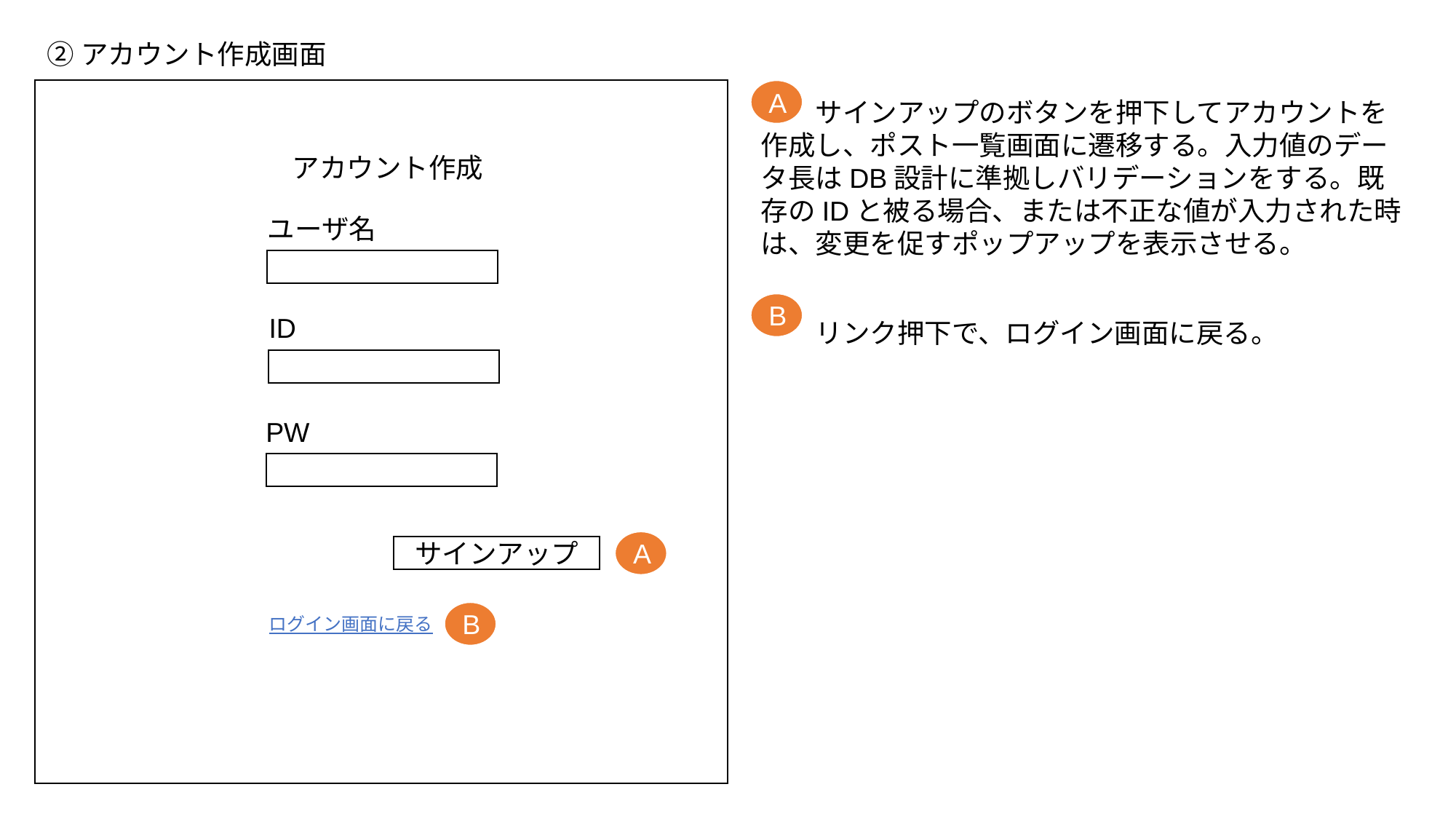

②アカウント作成画面

A
　　サインアップのボタンを押下してアカウントを作成し、ポスト一覧画面に遷移する。入力値のデータ長はDB設計に準拠しバリデーションをする。既存のIDと被る場合、または不正な値が入力された時は、変更を促すポップアップを表示させる。
アカウント作成
ユーザ名

B
ID
　　リンク押下で、ログイン画面に戻る。

PW

A
サインアップ
B
ログイン画面に戻る